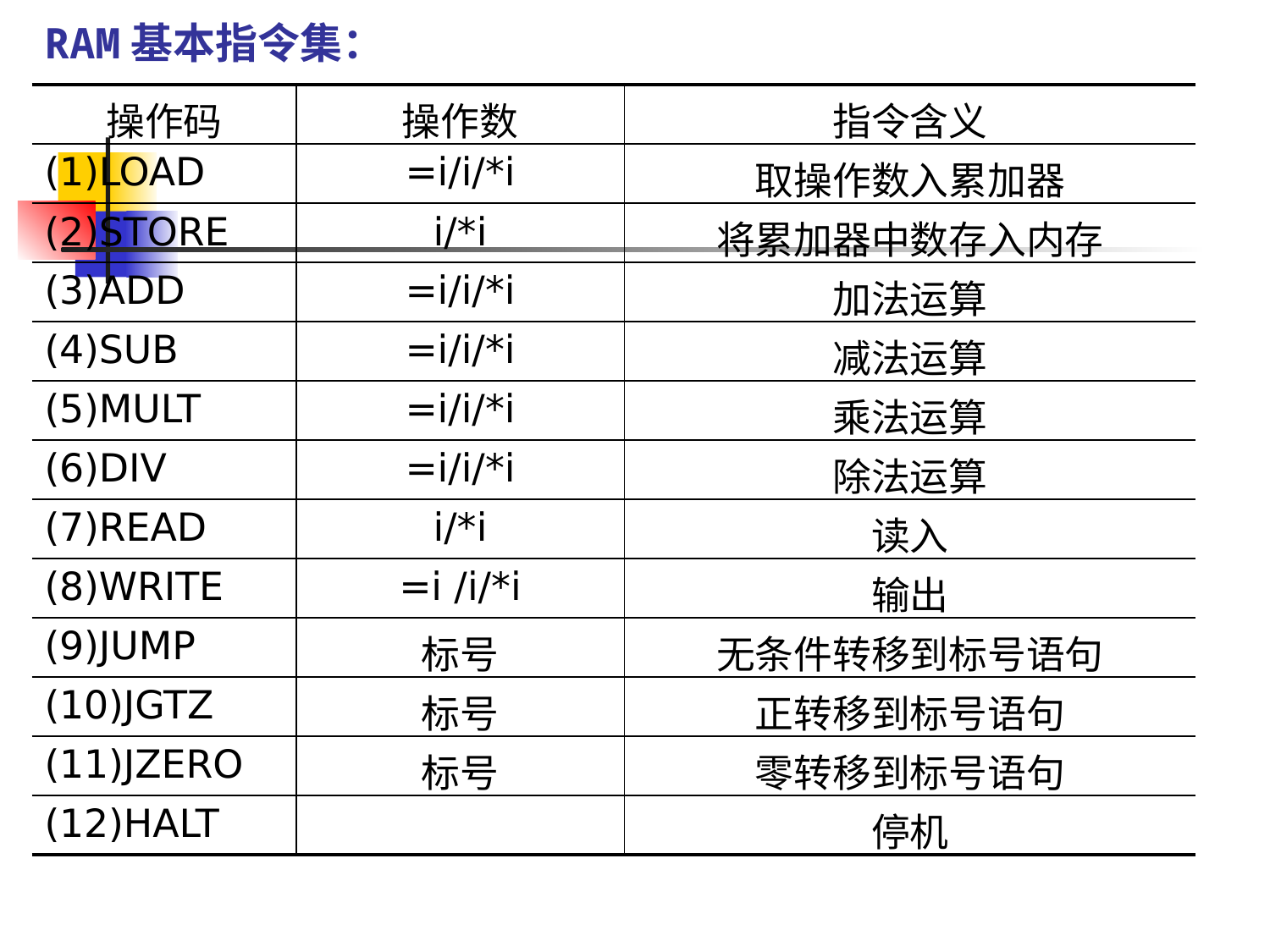

RAM基本指令集：
| 操作码 | 操作数 | 指令含义 |
| --- | --- | --- |
| (1)LOAD | =i/i/\*i | 取操作数入累加器 |
| (2)STORE | i/\*i | 将累加器中数存入内存 |
| (3)ADD | =i/i/\*i | 加法运算 |
| (4)SUB | =i/i/\*i | 减法运算 |
| (5)MULT | =i/i/\*i | 乘法运算 |
| (6)DIV | =i/i/\*i | 除法运算 |
| (7)READ | i/\*i | 读入 |
| (8)WRITE | =i /i/\*i | 输出 |
| (9)JUMP | 标号 | 无条件转移到标号语句 |
| (10)JGTZ | 标号 | 正转移到标号语句 |
| (11)JZERO | 标号 | 零转移到标号语句 |
| (12)HALT |  | 停机 |